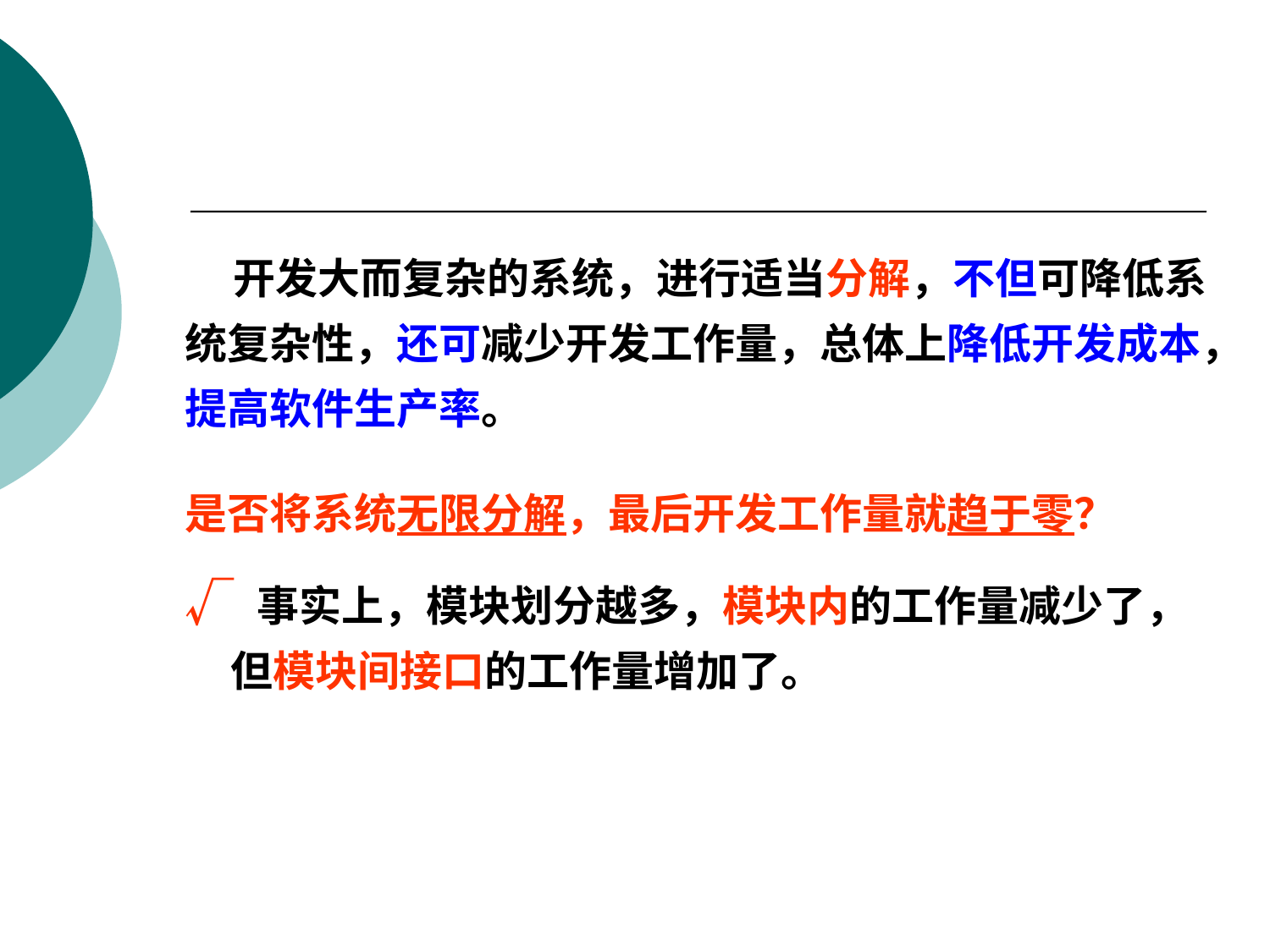

开发大而复杂的系统，进行适当分解，不但可降低系统复杂性，还可减少开发工作量，总体上降低开发成本，提高软件生产率。
是否将系统无限分解，最后开发工作量就趋于零？
√ 事实上，模块划分越多，模块内的工作量减少了，
   但模块间接口的工作量增加了。